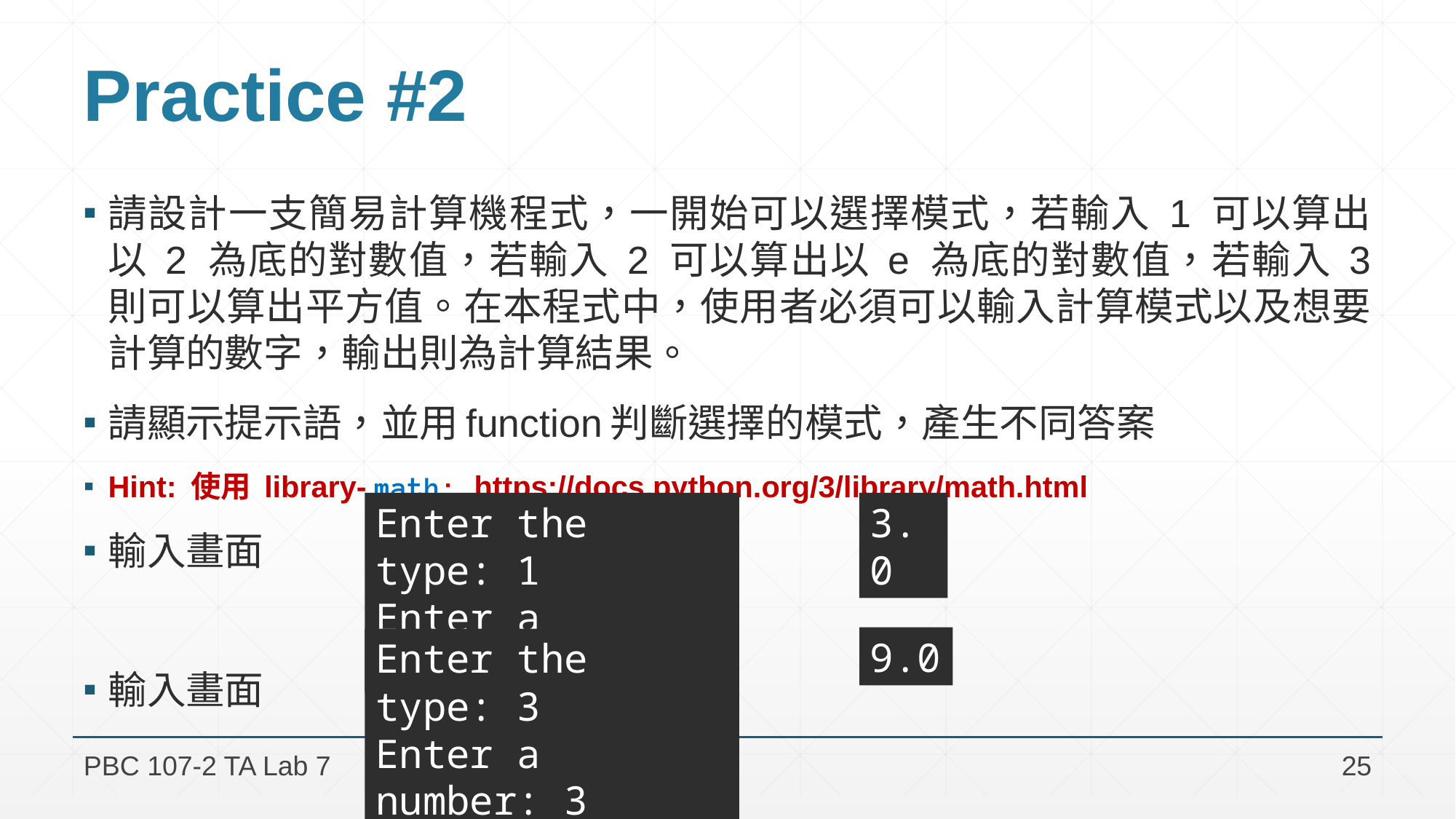

# Practice #2
請設計一支簡易計算機程式，一開始可以選擇模式，若輸入 1 可以算出以 2 為底的對數值，若輸入 2 可以算出以 e 為底的對數值，若輸入 3 則可以算出平方值。在本程式中，使用者必須可以輸入計算模式以及想要計算的數字，輸出則為計算結果。
請顯示提示語，並用function判斷選擇的模式，產生不同答案
Hint: 使用 library- math: https://docs.python.org/3/library/math.html
輸入畫面                                          輸出

輸入畫面                                          輸出

Enter the type: 1
Enter a number: 8
3.0
9.0
Enter the type: 3
Enter a number: 3
PBC 107-2 TA Lab 7
25